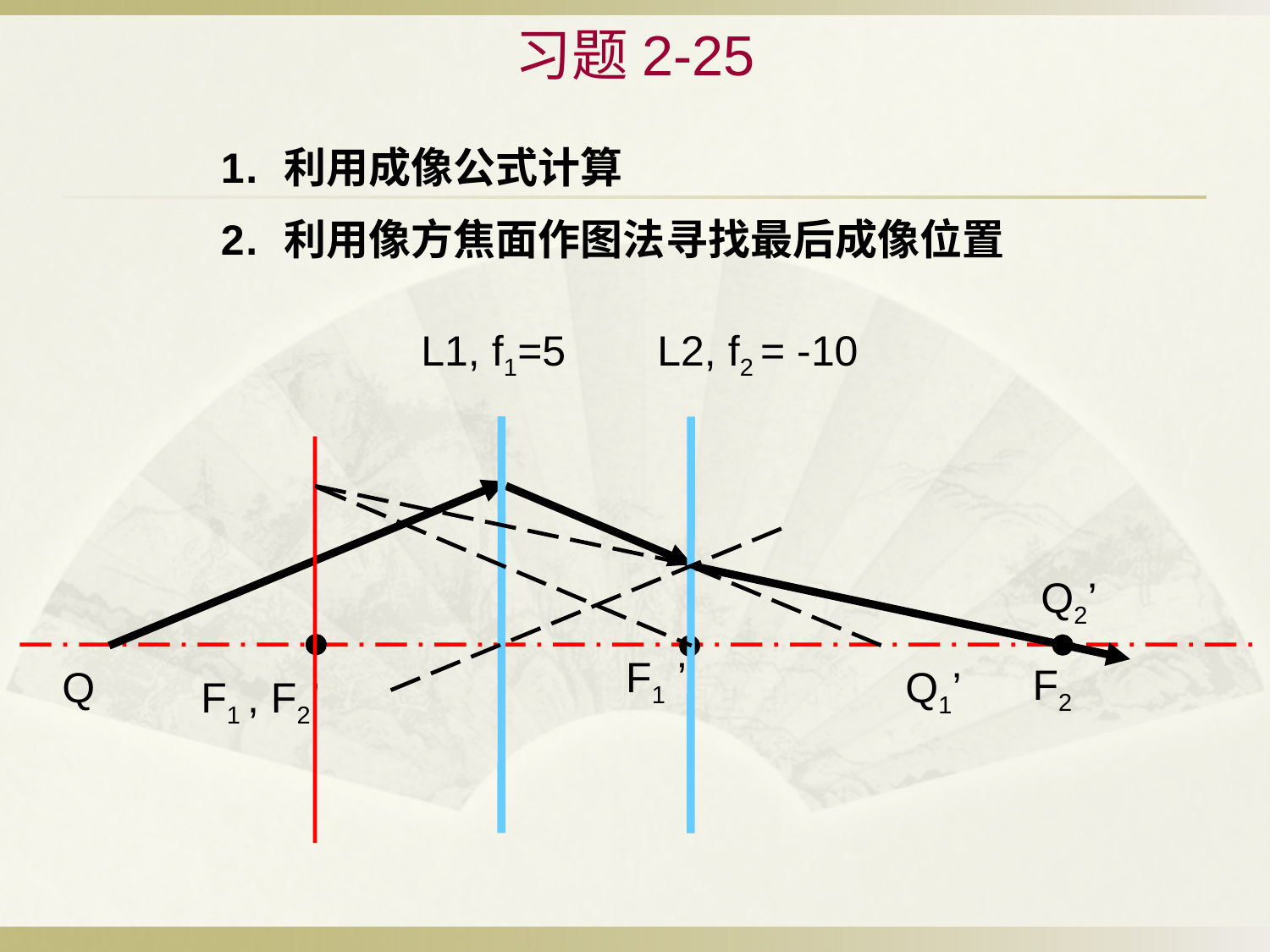

# 习题2-25
利用成像公式计算
利用像方焦面作图法寻找最后成像位置
L1, f1=5
L2, f2 = -10

Q2’

F1 ’
F2
Q
Q1’
F1 , F2’